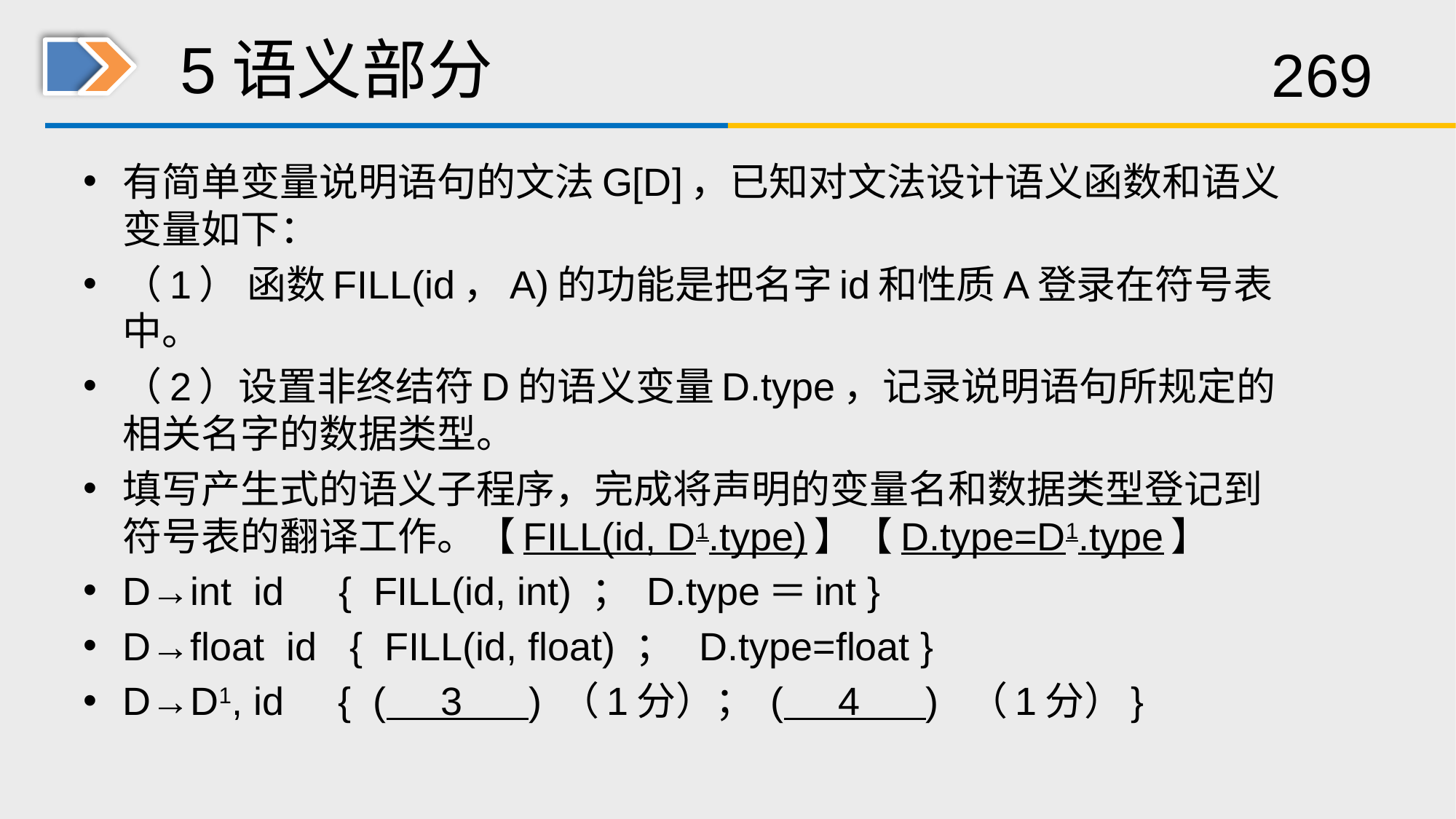

# 5语义部分
269
有简单变量说明语句的文法G[D]，已知对文法设计语义函数和语义变量如下：
（1） 函数FILL(id，A)的功能是把名字id和性质A登录在符号表中。
（2）设置非终结符D的语义变量D.type，记录说明语句所规定的相关名字的数据类型。
填写产生式的语义子程序，完成将声明的变量名和数据类型登记到符号表的翻译工作。【FILL(id, D1.type)】【D.type=D1.type】
D→int  id     {  FILL(id, int) ； D.type＝int }
D→float  id   {  FILL(id, float) ；  D.type=float }
D→D1, id     {  (     3      ) （1分）； (     4      )  （1分）}